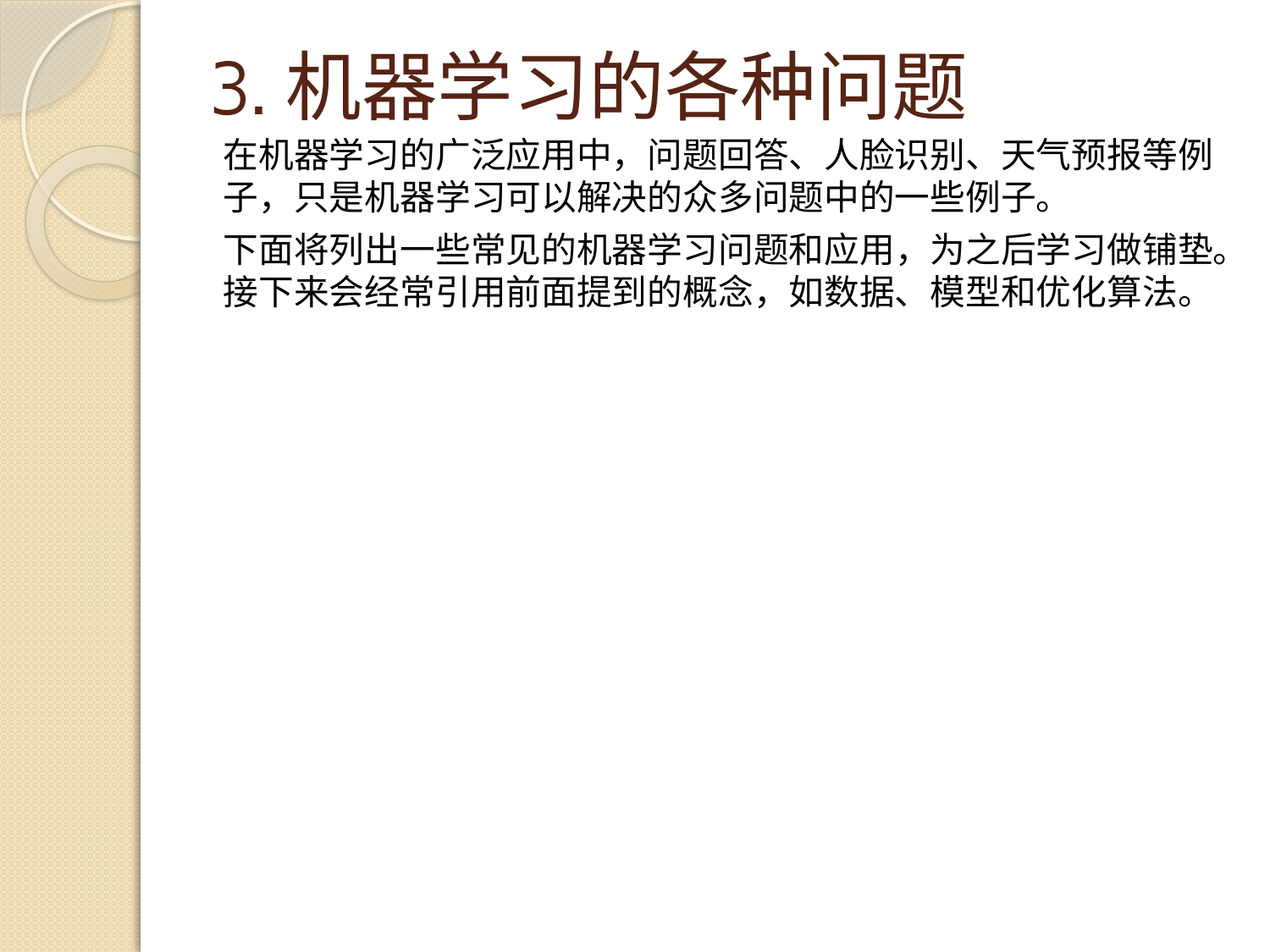

# 3.机器学习的各种问题
在机器学习的广泛应用中，问题回答、人脸识别、天气预报等例子，只是机器学习可以解决的众多问题中的一些例子。
下面将列出一些常见的机器学习问题和应用，为之后学习做铺垫。接下来会经常引用前面提到的概念，如数据、模型和优化算法。